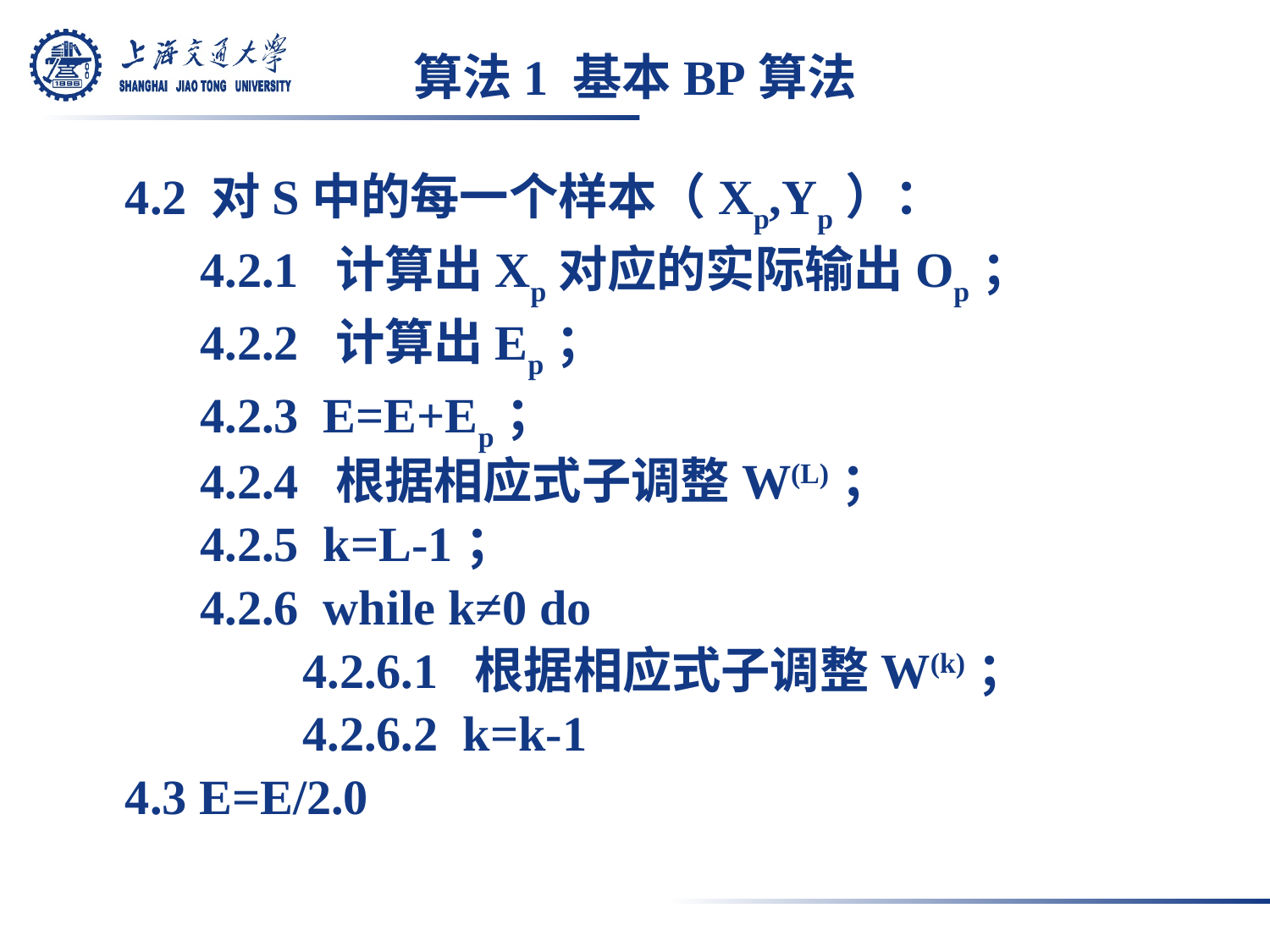

# 算法1 基本BP算法
    4.2 对S中的每一个样本（Xp,Yp）：
	     4.2.1  计算出Xp对应的实际输出Op；
	     4.2.2  计算出Ep；
	     4.2.3  E=E+Ep；
	     4.2.4  根据相应式子调整W(L)；
	     4.2.5  k=L-1；
	     4.2.6  while k≠0 do
	  	   4.2.6.1  根据相应式子调整W(k)；
	  	   4.2.6.2  k=k-1
    4.3 E=E/2.0